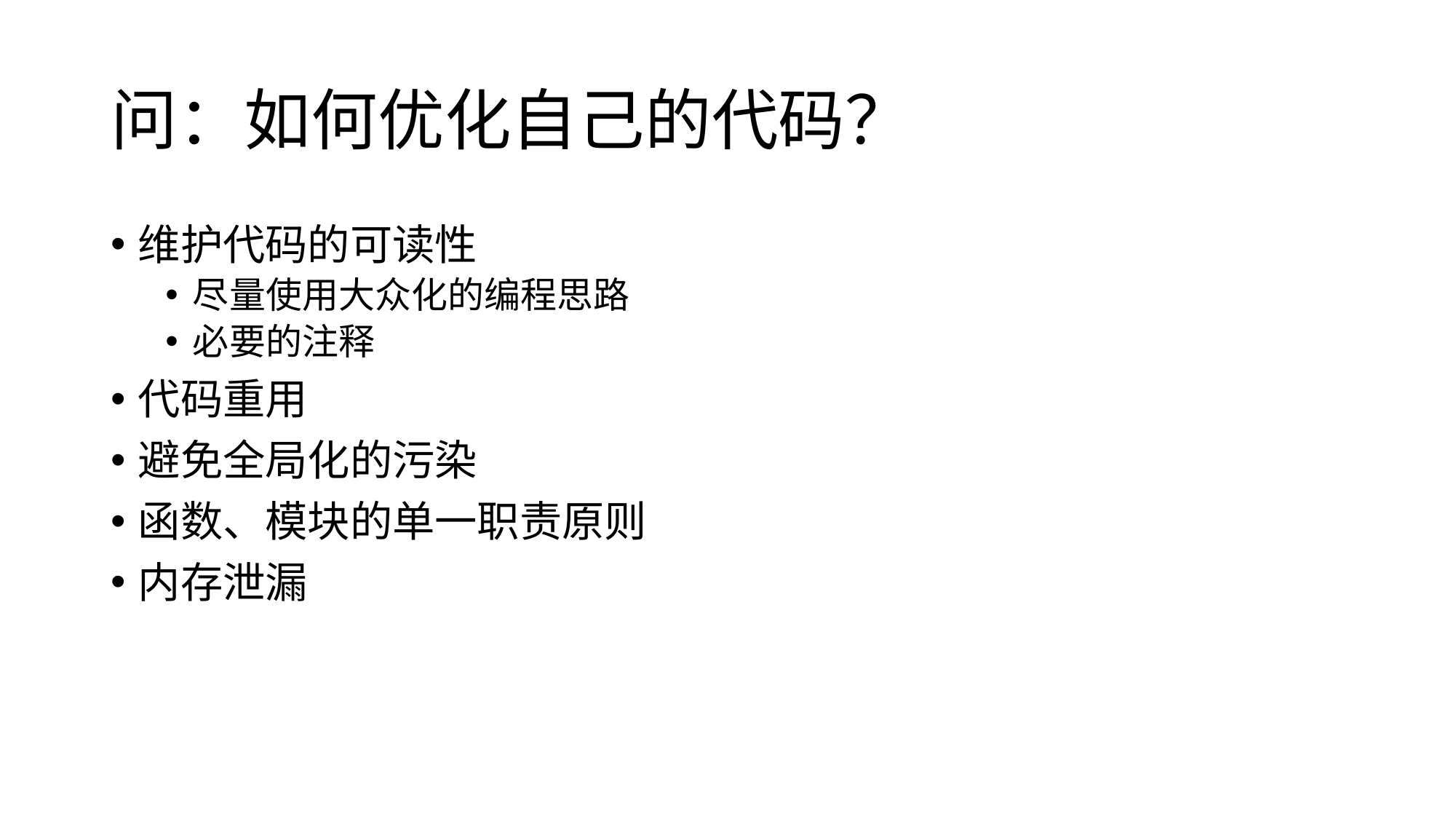

# 问：如何优化自己的代码？
维护代码的可读性
尽量使用大众化的编程思路
必要的注释
代码重用
避免全局化的污染
函数、模块的单一职责原则
内存泄漏